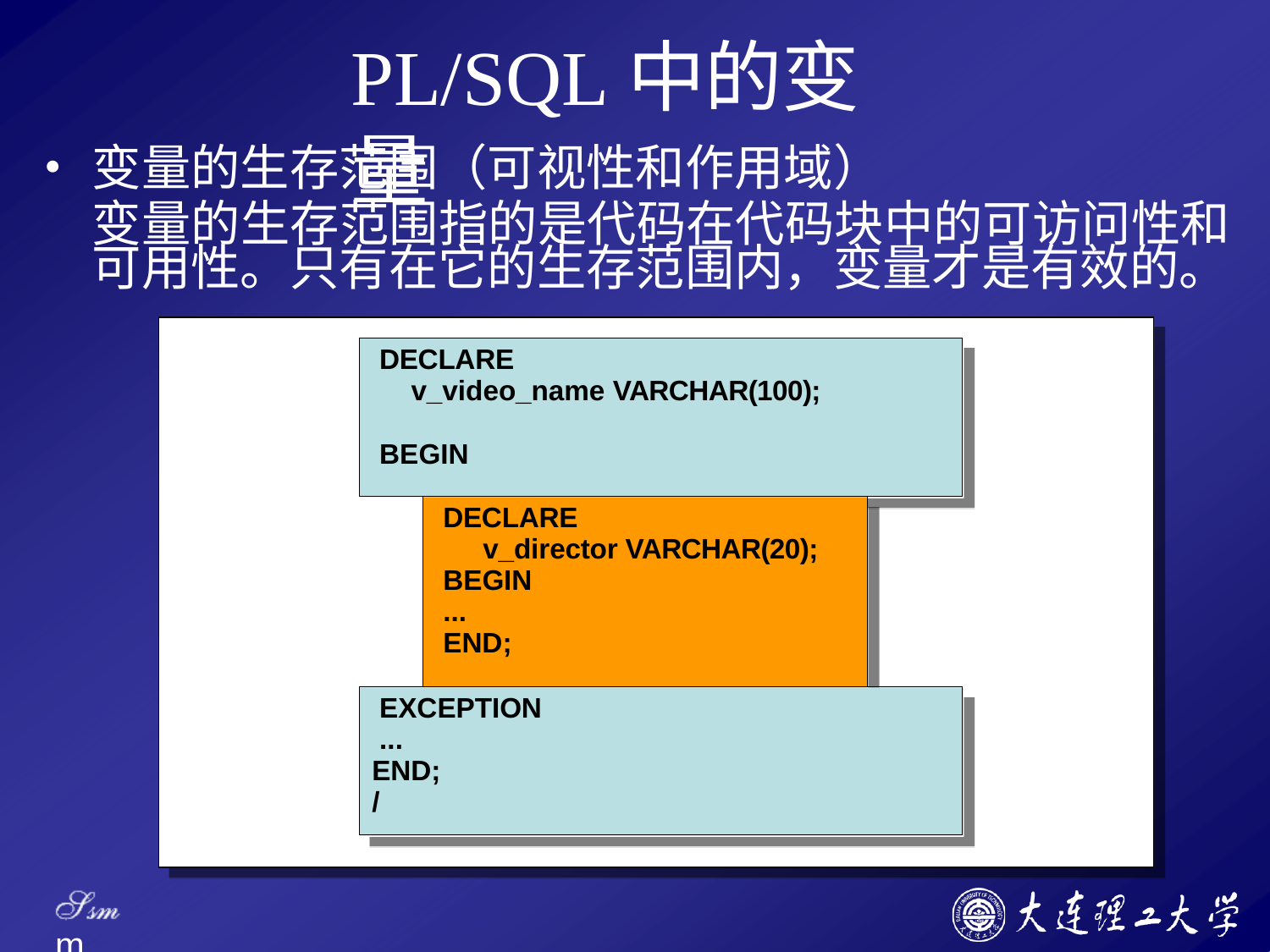

# PL/SQL中的变量
变量的生存范围（可视性和作用域）
变量的生存范围指的是代码在代码块中的可访问性和 可用性。只有在它的生存范围内，变量才是有效的。

| DECLARE v\_video\_name VARCHAR(100); BEGIN |  |  |
| --- | --- | --- |
|  | DECLARE v\_director VARCHAR(20); BEGIN ... END; |  |
| EXCEPTION ... END; / |  |  |

Ssm